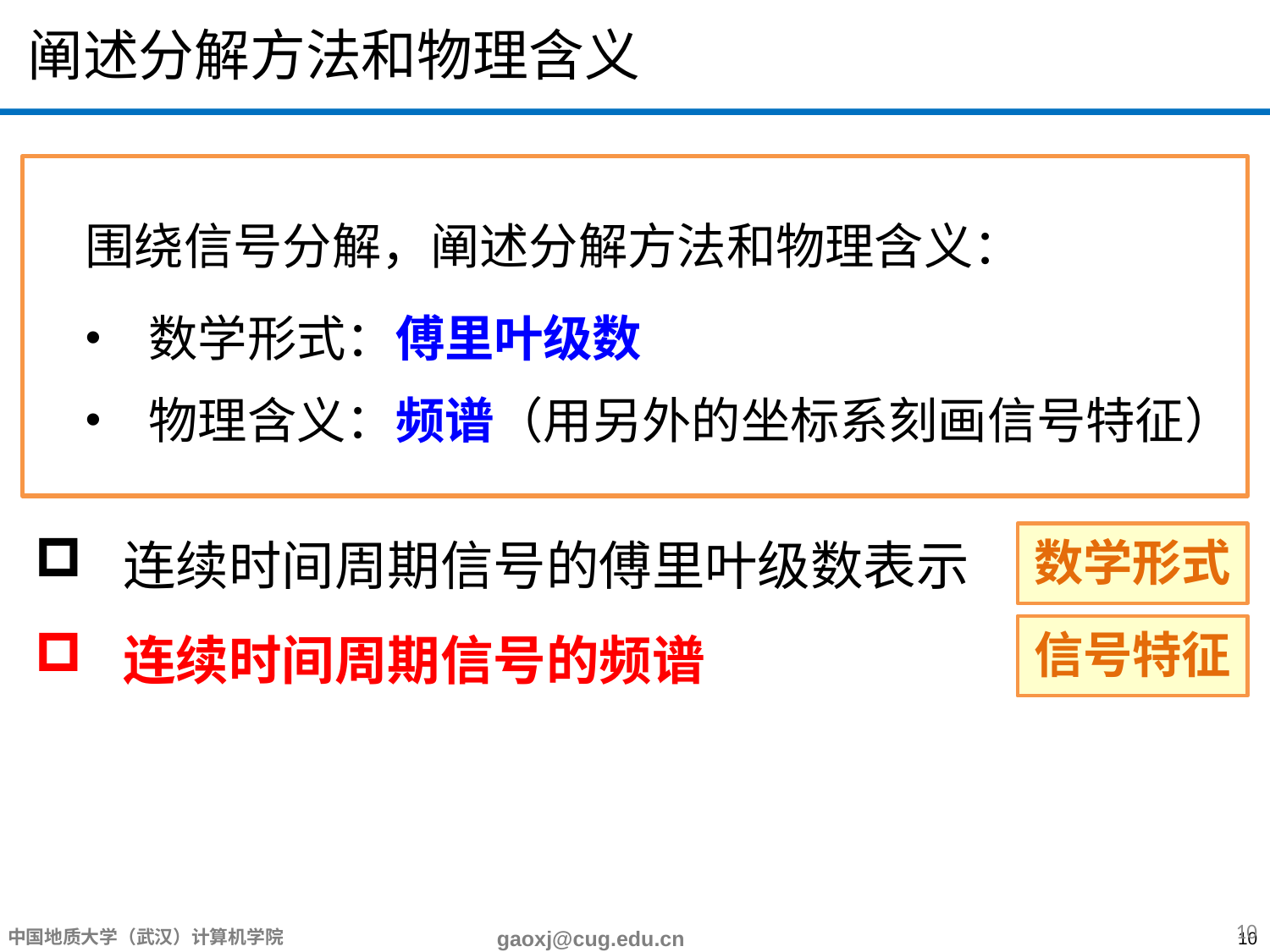

# 阐述分解方法和物理含义
围绕信号分解，阐述分解方法和物理含义：
数学形式：傅里叶级数
物理含义：频谱（用另外的坐标系刻画信号特征）
数学形式
 连续时间周期信号的傅里叶级数表示
 连续时间周期信号的频谱
信号特征
10